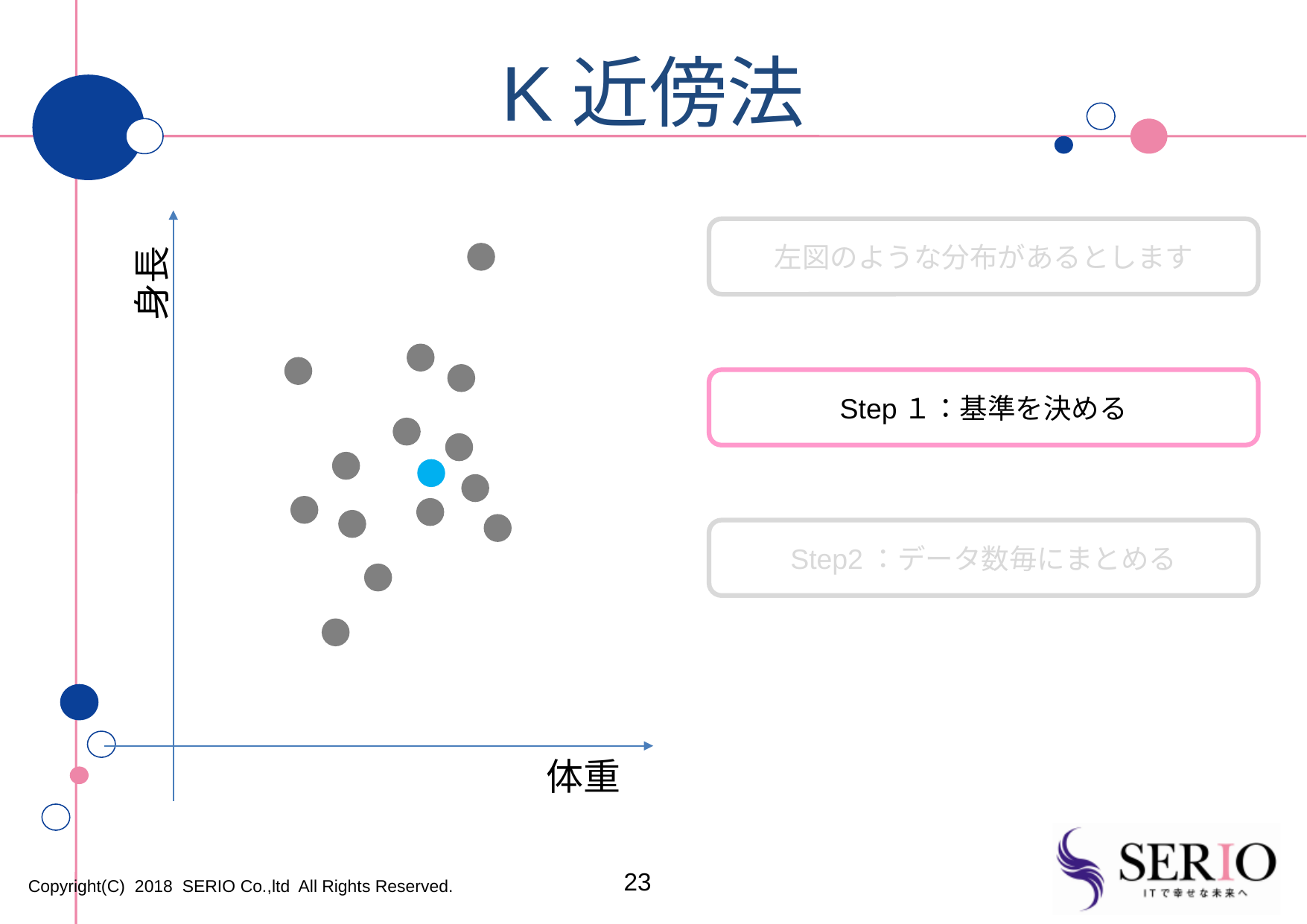

# K近傍法
左図のような分布があるとします

身長

Step１：基準を決める

Step2：データ数毎にまとめる

体重
23